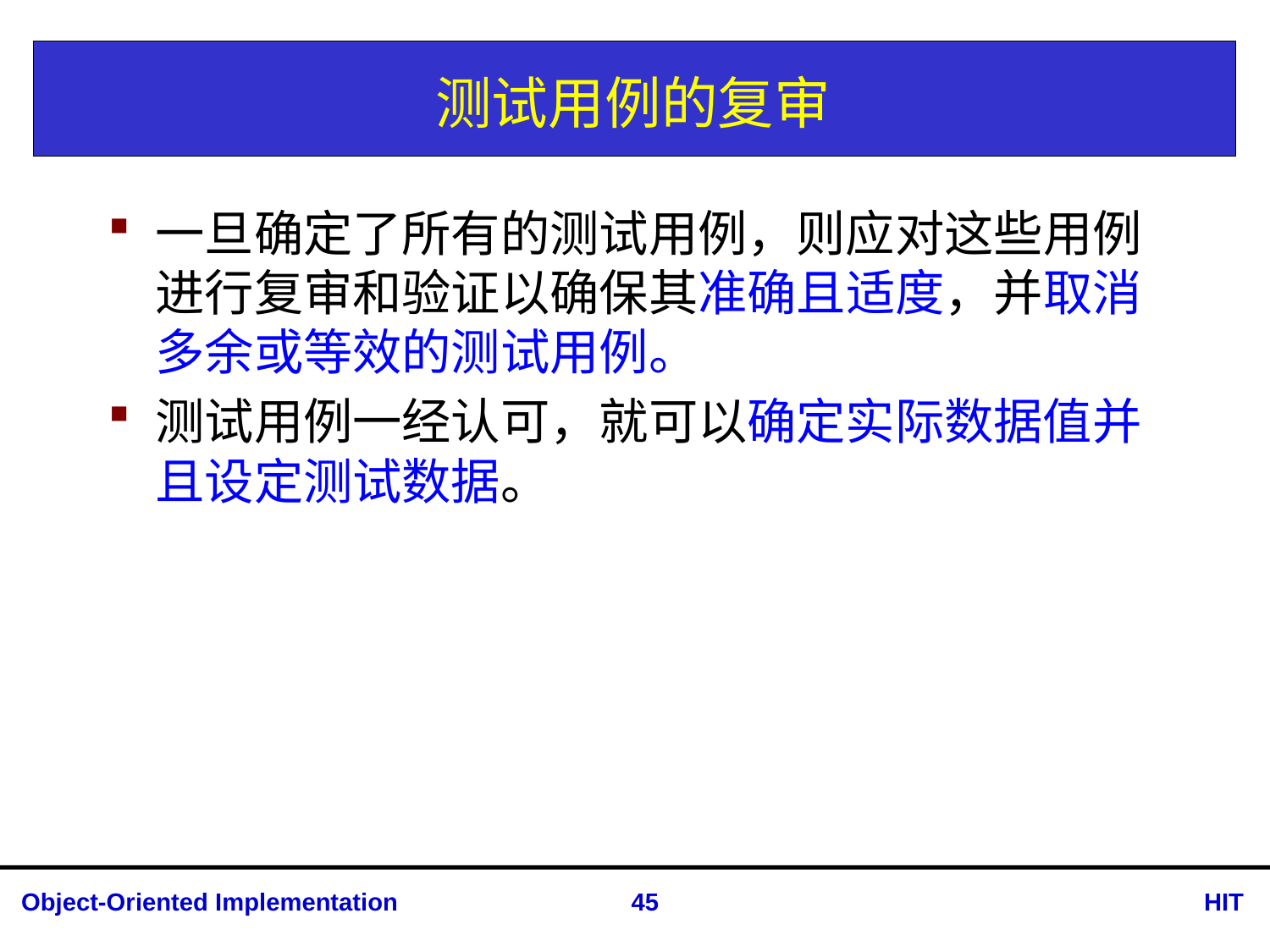

# 测试用例的复审
一旦确定了所有的测试用例，则应对这些用例进行复审和验证以确保其准确且适度，并取消多余或等效的测试用例。
测试用例一经认可，就可以确定实际数据值并且设定测试数据。